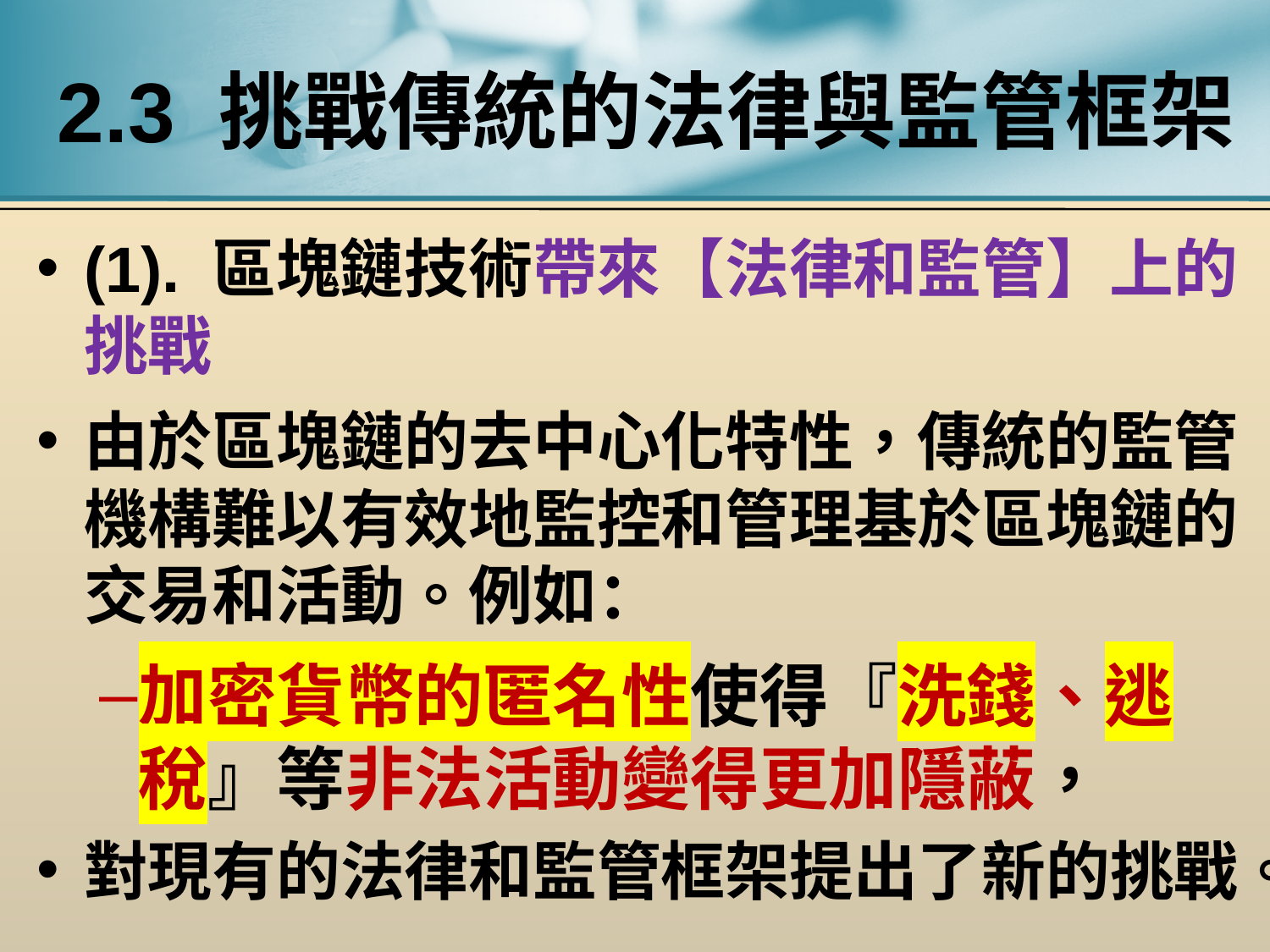

# 2.3 挑戰傳統的法律與監管框架
(1). 區塊鏈技術帶來【法律和監管】上的挑戰
由於區塊鏈的去中心化特性，傳統的監管機構難以有效地監控和管理基於區塊鏈的交易和活動。例如：
加密貨幣的匿名性使得『洗錢、逃稅』等非法活動變得更加隱蔽，
對現有的法律和監管框架提出了新的挑戰。